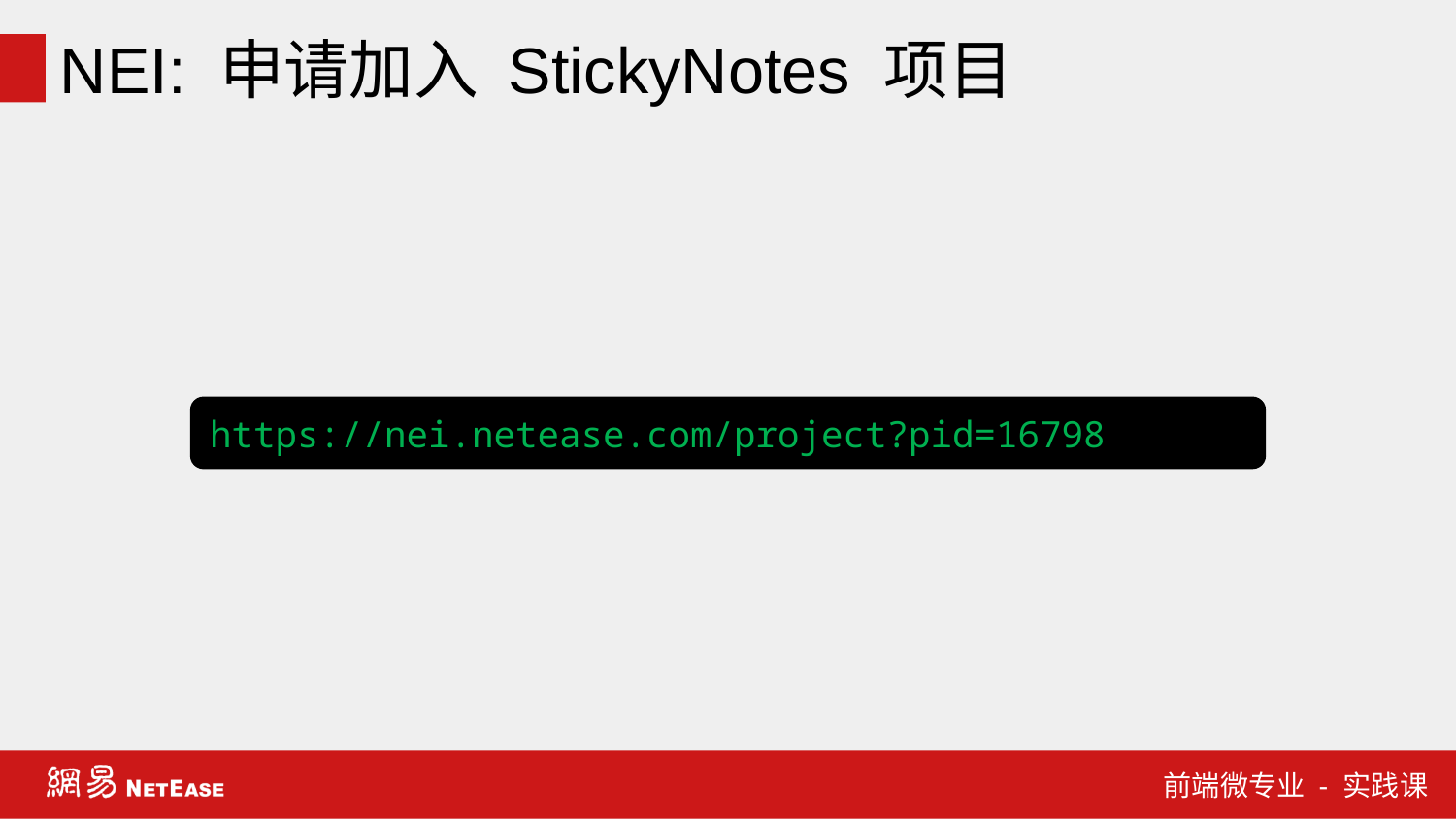

# NEI: 申请加入 StickyNotes 项目
https://nei.netease.com/project?pid=16798
前端微专业 - 实践课